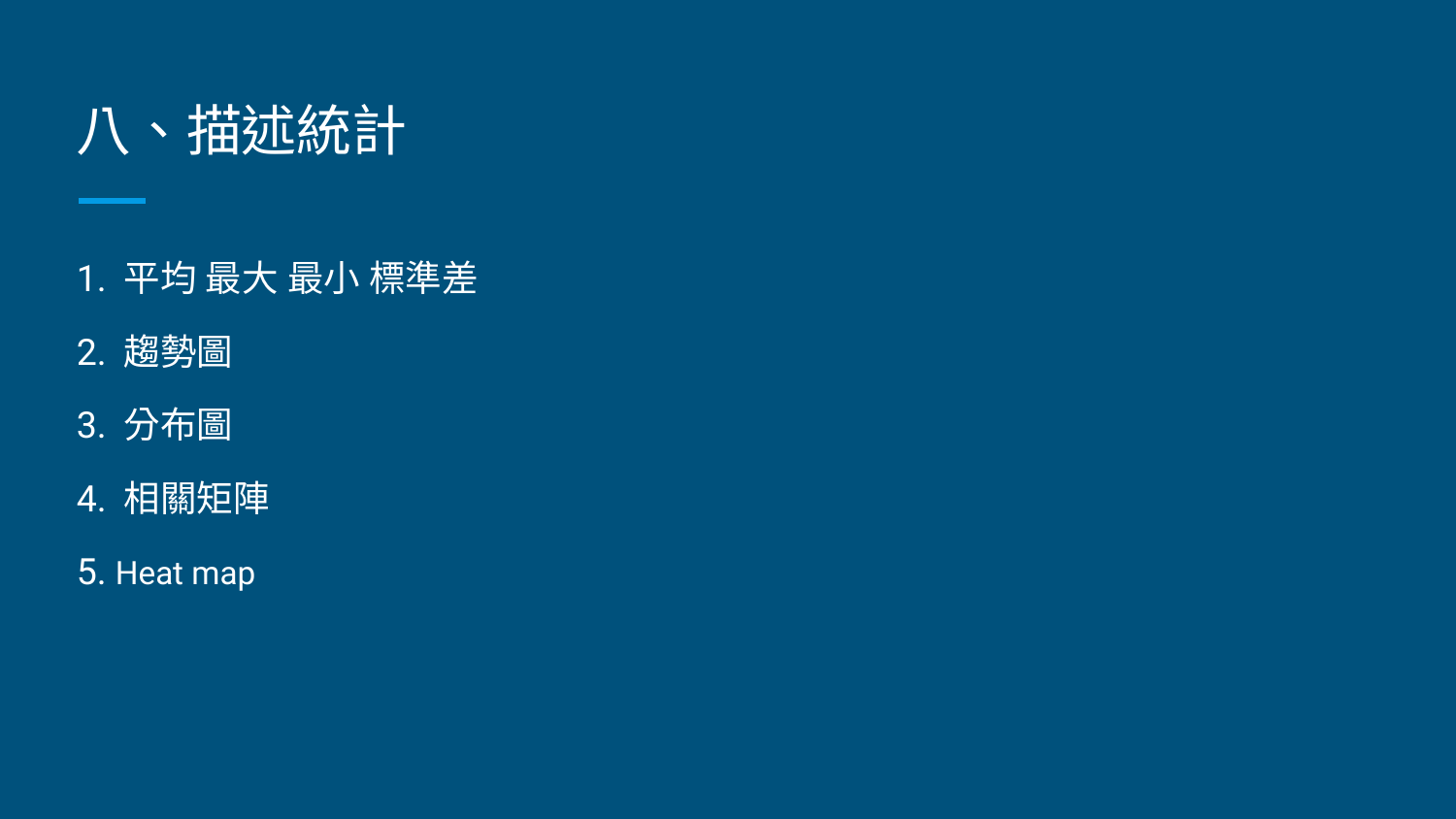

# 八、描述統計
1. 平均 最大 最小 標準差
2. 趨勢圖
3. 分布圖
4. 相關矩陣
5. Heat map